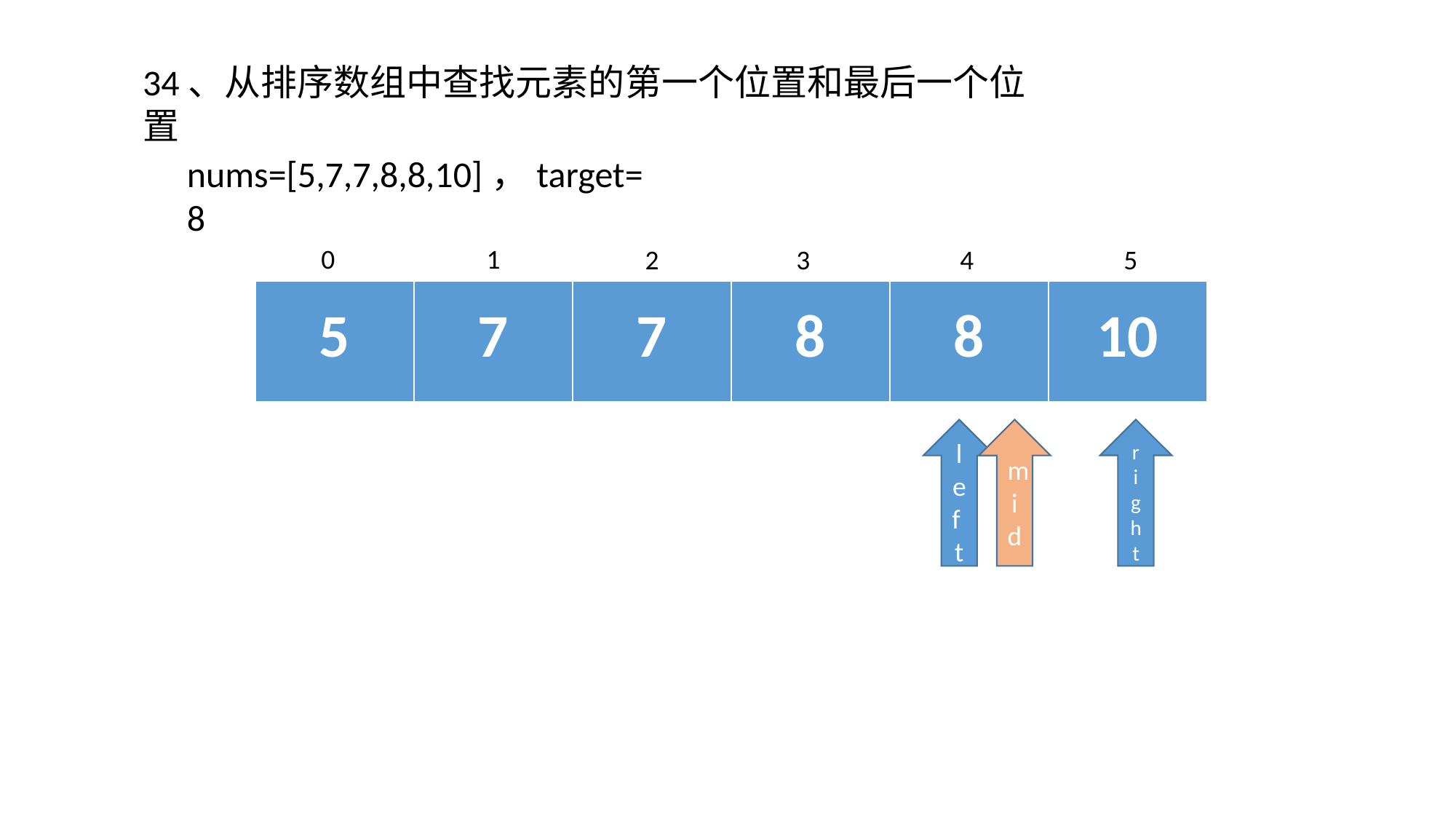

34、从排序数组中查找元素的第一个位置和最后一个位置
nums=[5,7,7,8,8,10]，target=8
0
1
2
3
4
5
| 5 | 7 | 7 | 8 | 8 | 10 |
| --- | --- | --- | --- | --- | --- |
r
ight
left
mid